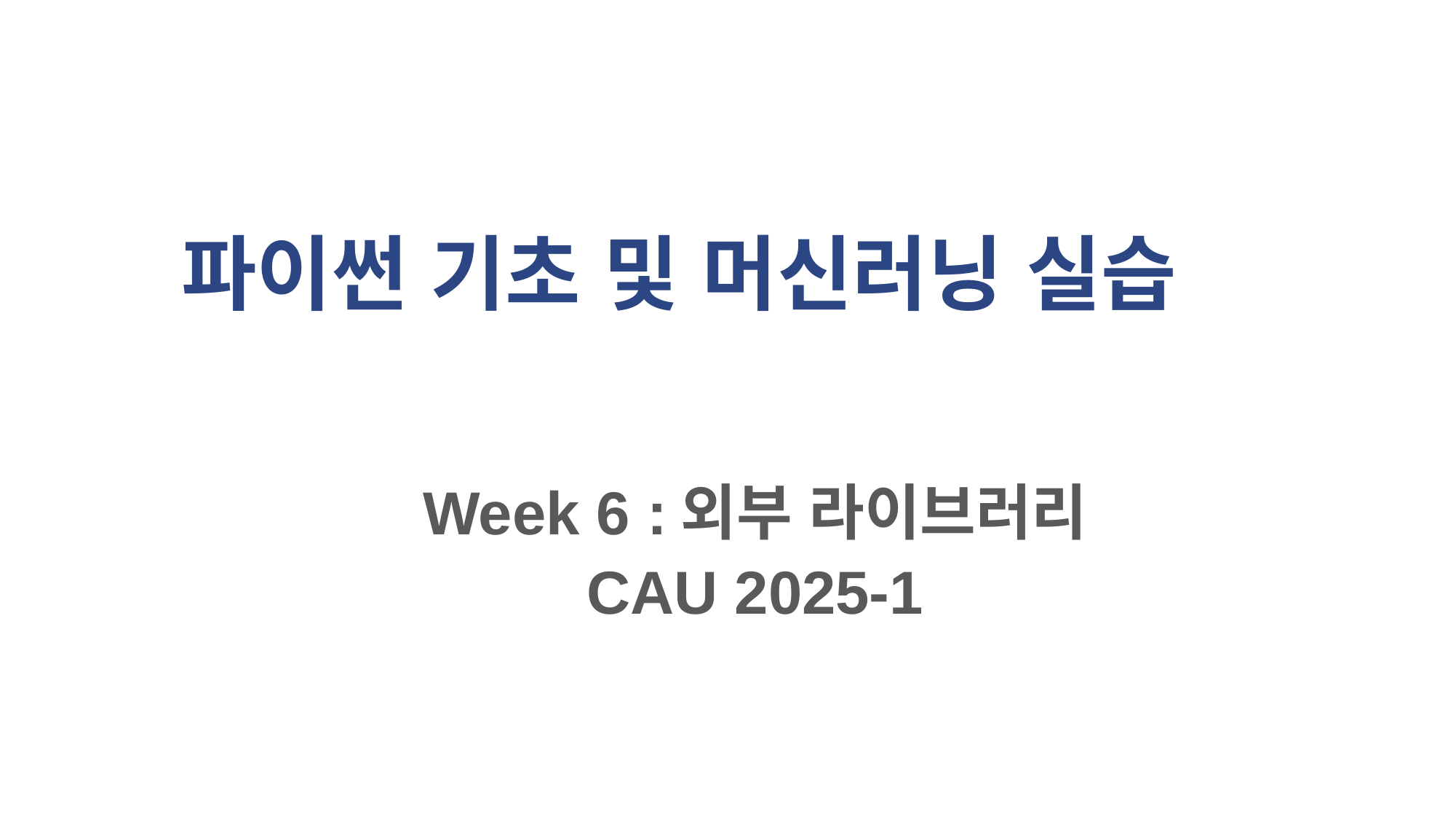

# 파이썬 기초 및 머신러닝 실습
Week 6 :외부 라이브러리
CAU 2025-1